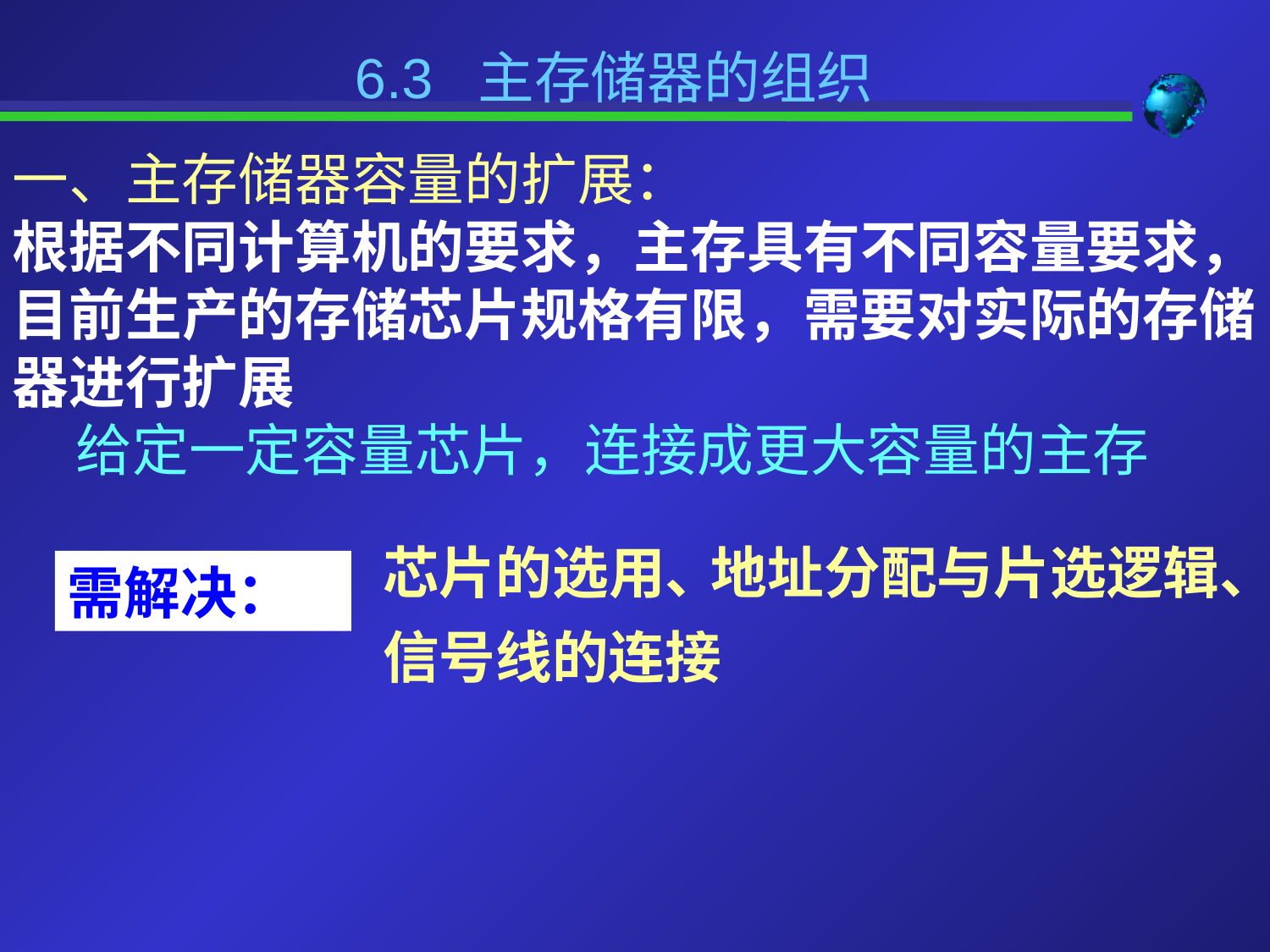

6.3  主存储器的组织
一、主存储器容量的扩展：
根据不同计算机的要求，主存具有不同容量要求，目前生产的存储芯片规格有限，需要对实际的存储器进行扩展
     给定一定容量芯片，连接成更大容量的主存
芯片的选用、
地址分配与片选逻辑、
需解决：
信号线的连接
34